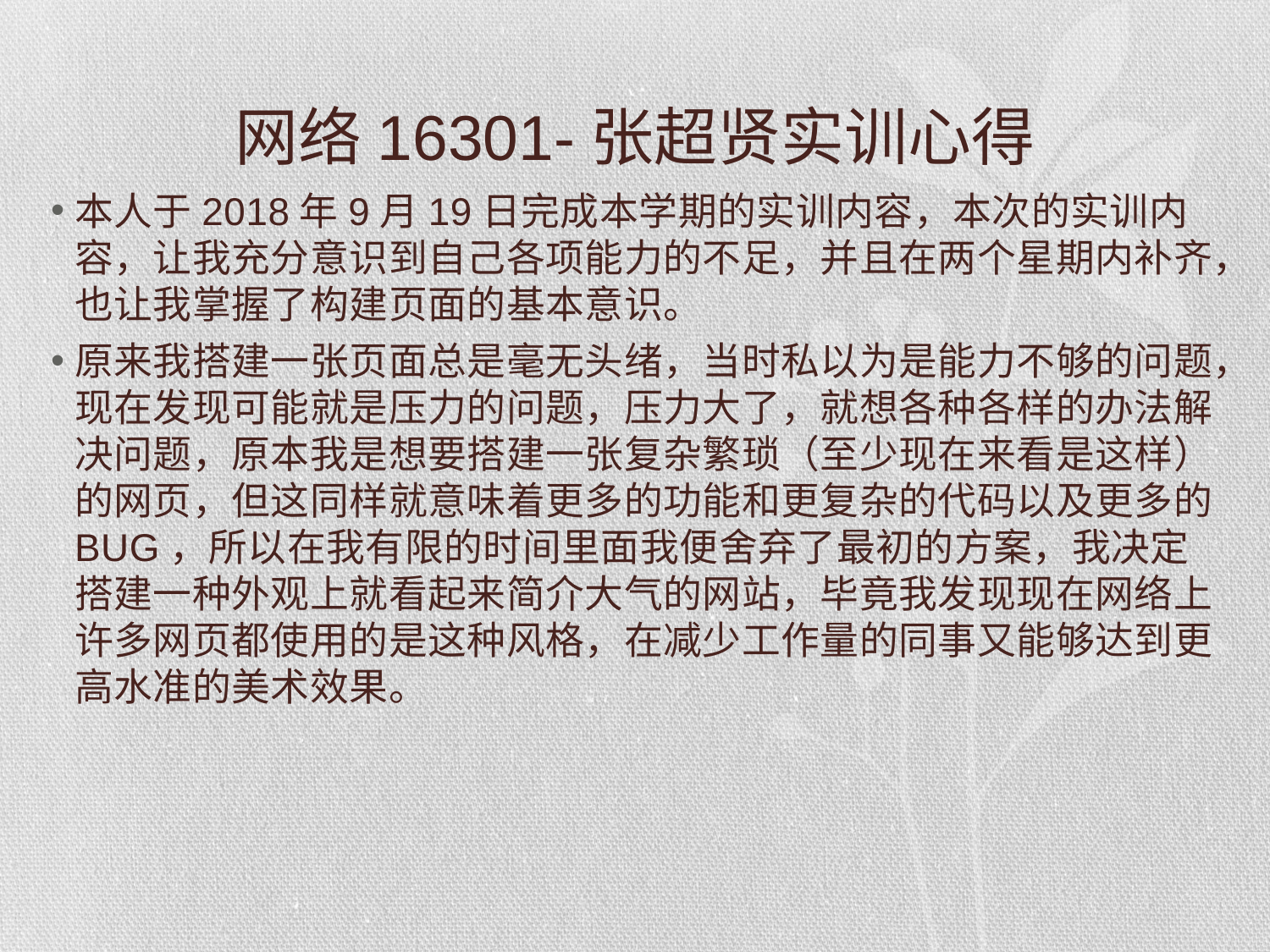

# 网络16301-张超贤实训心得
本人于2018年9月19日完成本学期的实训内容，本次的实训内容，让我充分意识到自己各项能力的不足，并且在两个星期内补齐，也让我掌握了构建页面的基本意识。
原来我搭建一张页面总是毫无头绪，当时私以为是能力不够的问题，现在发现可能就是压力的问题，压力大了，就想各种各样的办法解决问题，原本我是想要搭建一张复杂繁琐（至少现在来看是这样）的网页，但这同样就意味着更多的功能和更复杂的代码以及更多的BUG，所以在我有限的时间里面我便舍弃了最初的方案，我决定搭建一种外观上就看起来简介大气的网站，毕竟我发现现在网络上许多网页都使用的是这种风格，在减少工作量的同事又能够达到更高水准的美术效果。